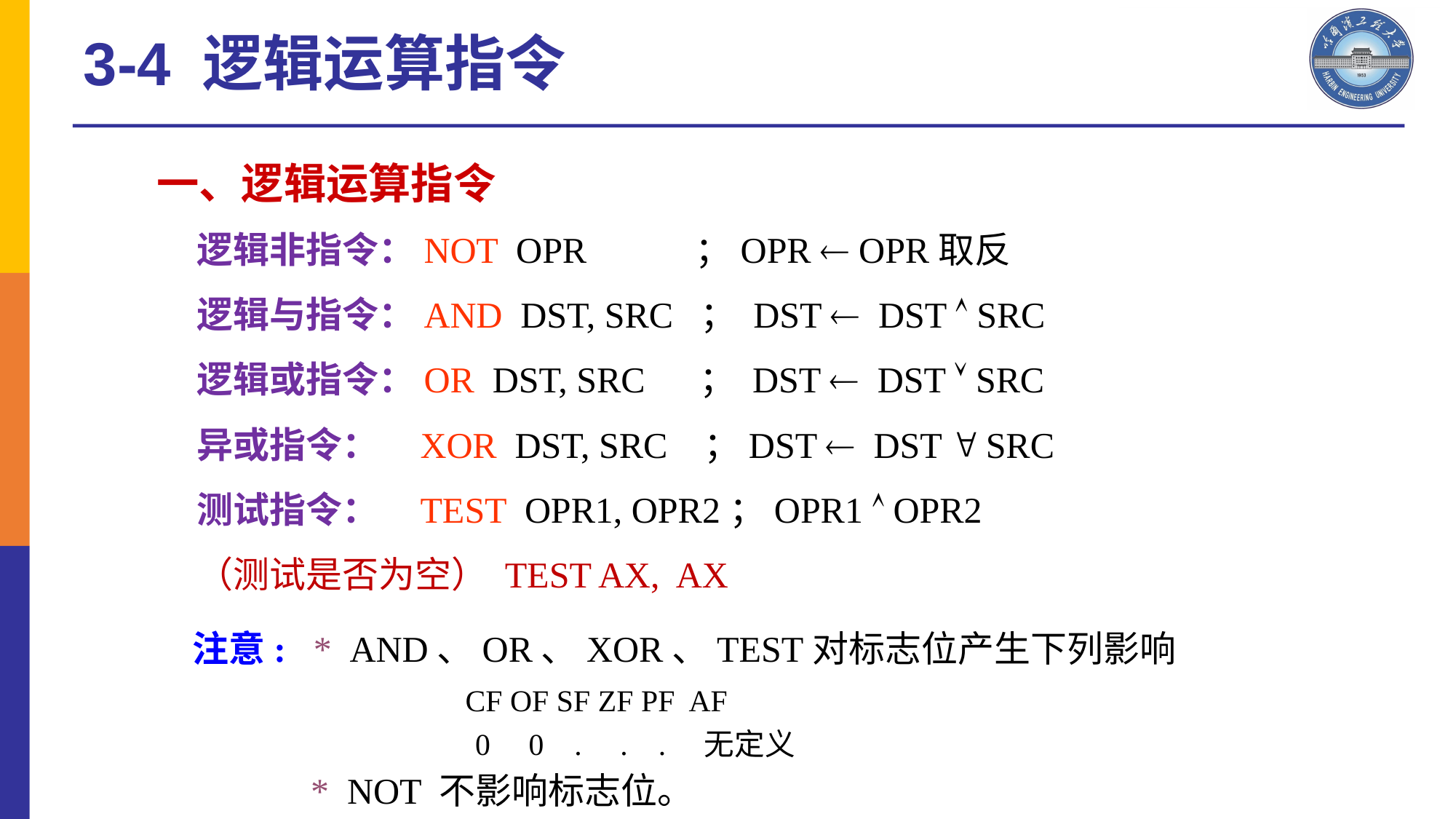

3-4 逻辑运算指令
一、逻辑运算指令
逻辑非指令：NOT  OPR           ；OPR ← OPR取反
逻辑与指令：AND  DST, SRC  ； DST ←  DST ∧ SRC
逻辑或指令：OR  DST, SRC     ； DST ←  DST ∨ SRC
异或指令：    XOR  DST, SRC   ；DST ←  DST ∀ SRC
测试指令：    TEST  OPR1, OPR2；OPR1 ∧ OPR2
（测试是否为空） TEST AX,  AX

注意:   *  AND、OR、XOR、TEST对标志位产生下列影响
                              CF OF SF ZF PF  AF
                                     0     0    .     .    .    无定义
             *  NOT 不影响标志位。